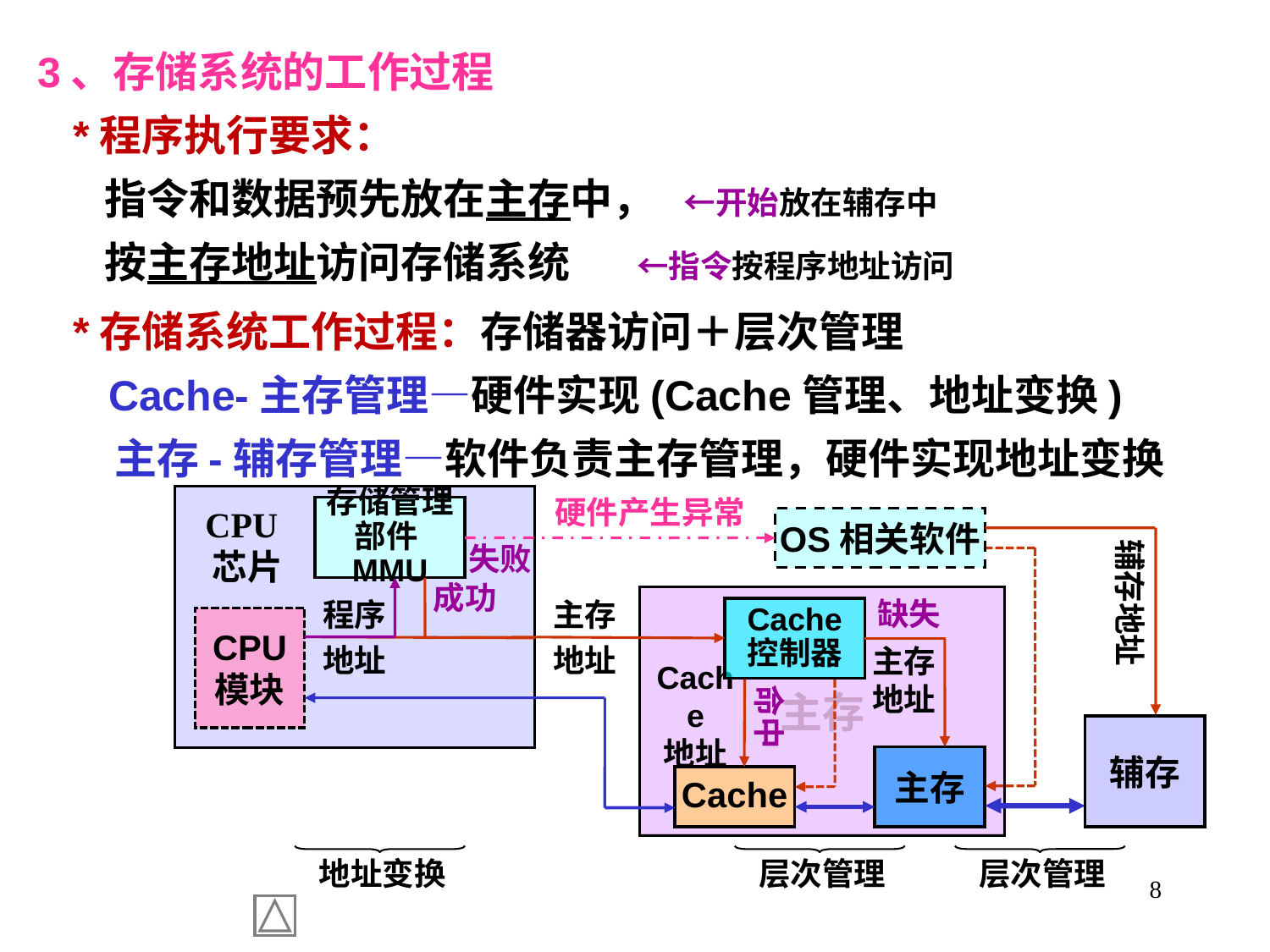

3、存储系统的工作过程
   *程序执行要求：
      指令和数据预先放在主存中，   ←开始放在辅存中
      按主存地址访问存储系统       ←指令按程序地址访问
   *存储系统工作过程：存储器访问＋层次管理
      Cache-主存管理—硬件实现(Cache管理、地址变换)
       主存-辅存管理—软件负责主存管理，硬件实现地址变换
  CPU
  芯片

主存
地址
CPU
模块

硬件产生异常
OS相关软件

辅存地址

辅存

层次管理
存储管理部件MMU

失败
成功

程序
地址

地址变换
主存

Cache
控制器
缺失
主存地址

Cache
地址

命中
主存
Cache

层次管理

8